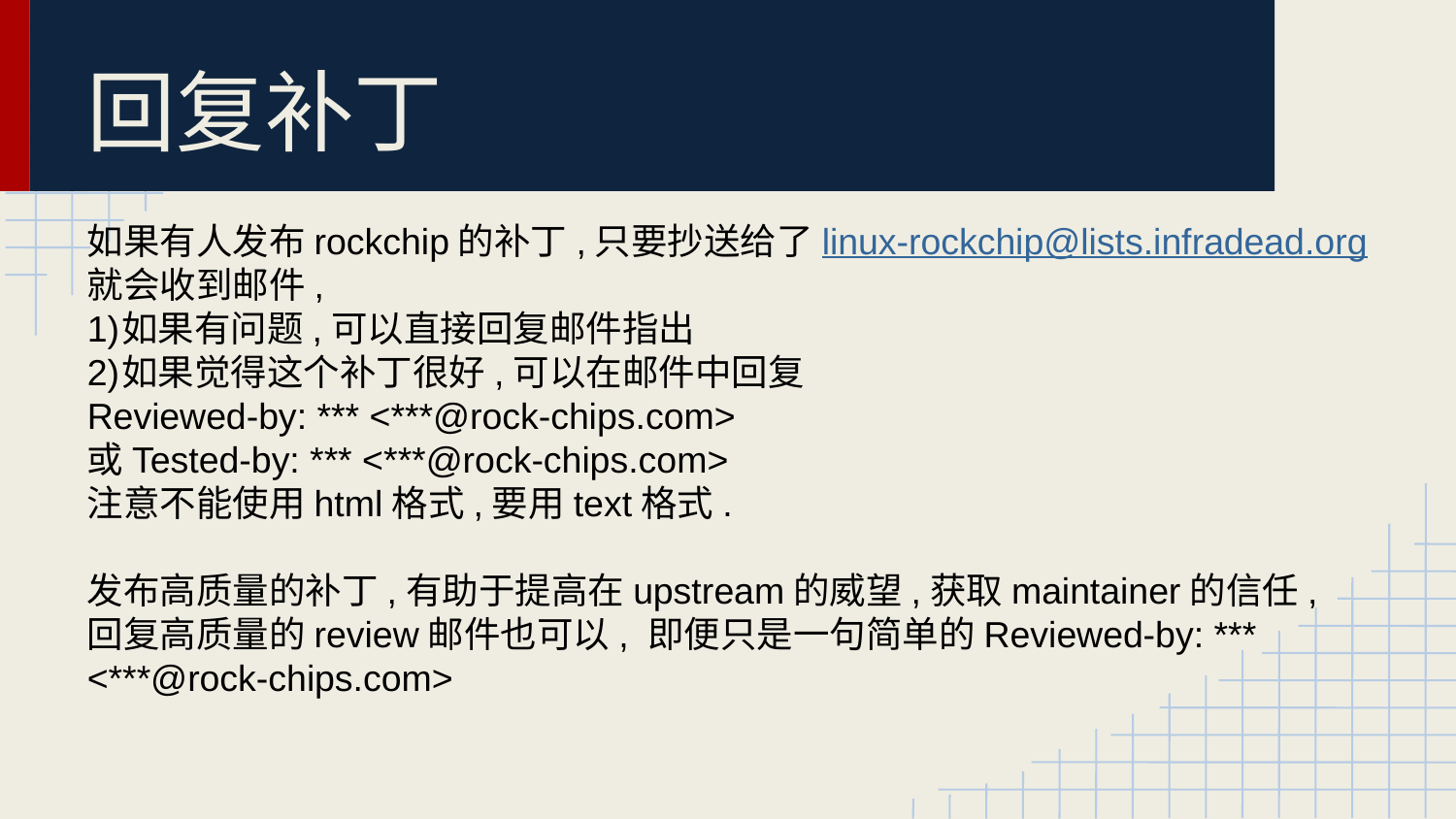

回复补丁
如果有人发布rockchip的补丁,只要抄送给了linux-rockchip@lists.infradead.org就会收到邮件,
如果有问题,可以直接回复邮件指出
如果觉得这个补丁很好,可以在邮件中回复
Reviewed-by: *** <***@rock-chips.com>
或Tested-by: *** <***@rock-chips.com>
注意不能使用html格式,要用text格式.

发布高质量的补丁,有助于提高在upstream的威望,获取maintainer的信任, 回复高质量的review邮件也可以, 即便只是一句简单的Reviewed-by: *** <***@rock-chips.com>